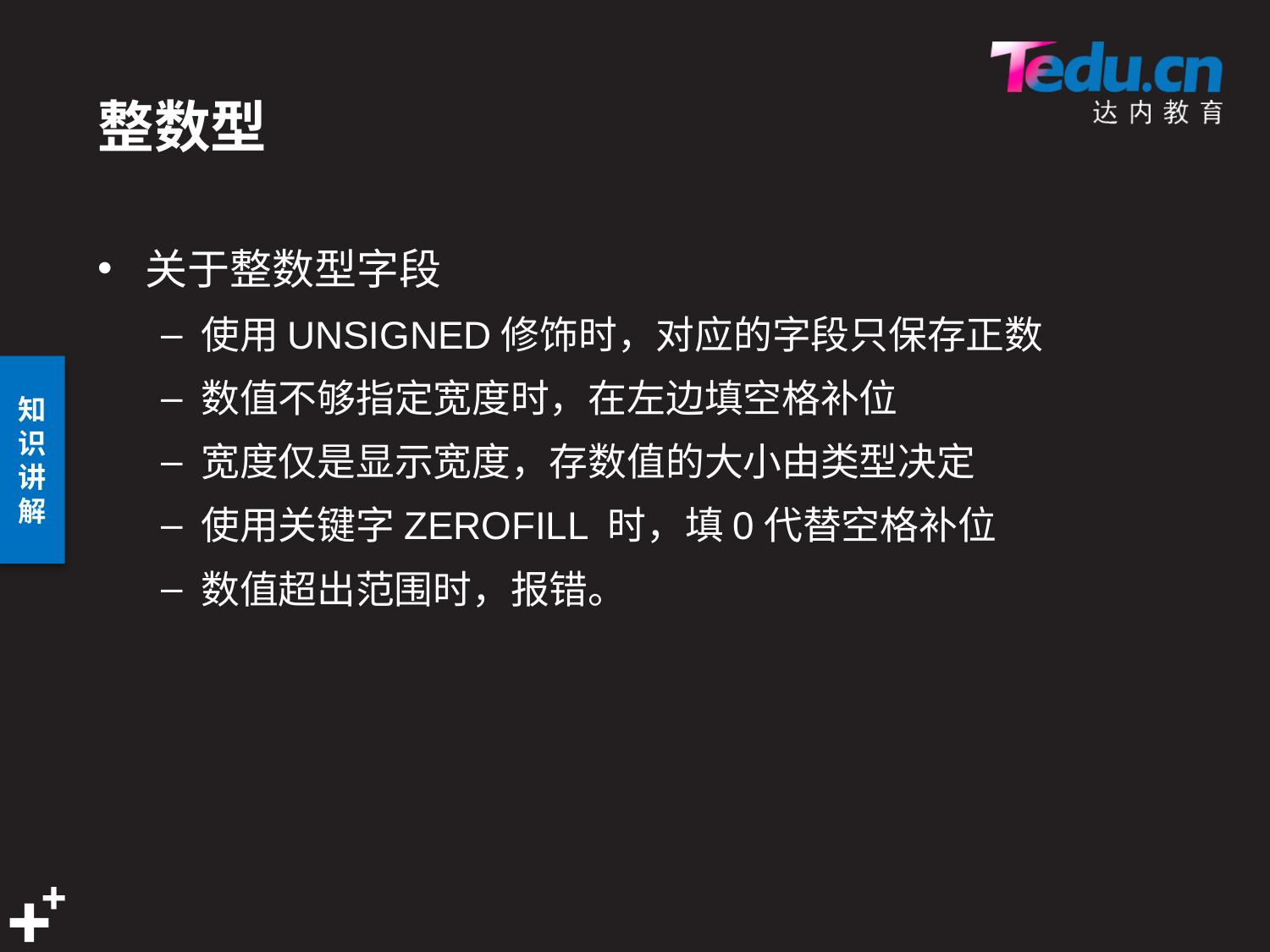

# 整数型
关于整数型字段
使用UNSIGNED修饰时，对应的字段只保存正数
数值不够指定宽度时，在左边填空格补位
宽度仅是显示宽度，存数值的大小由类型决定
使用关键字ZEROFILL 时，填0代替空格补位
数值超出范围时，报错。